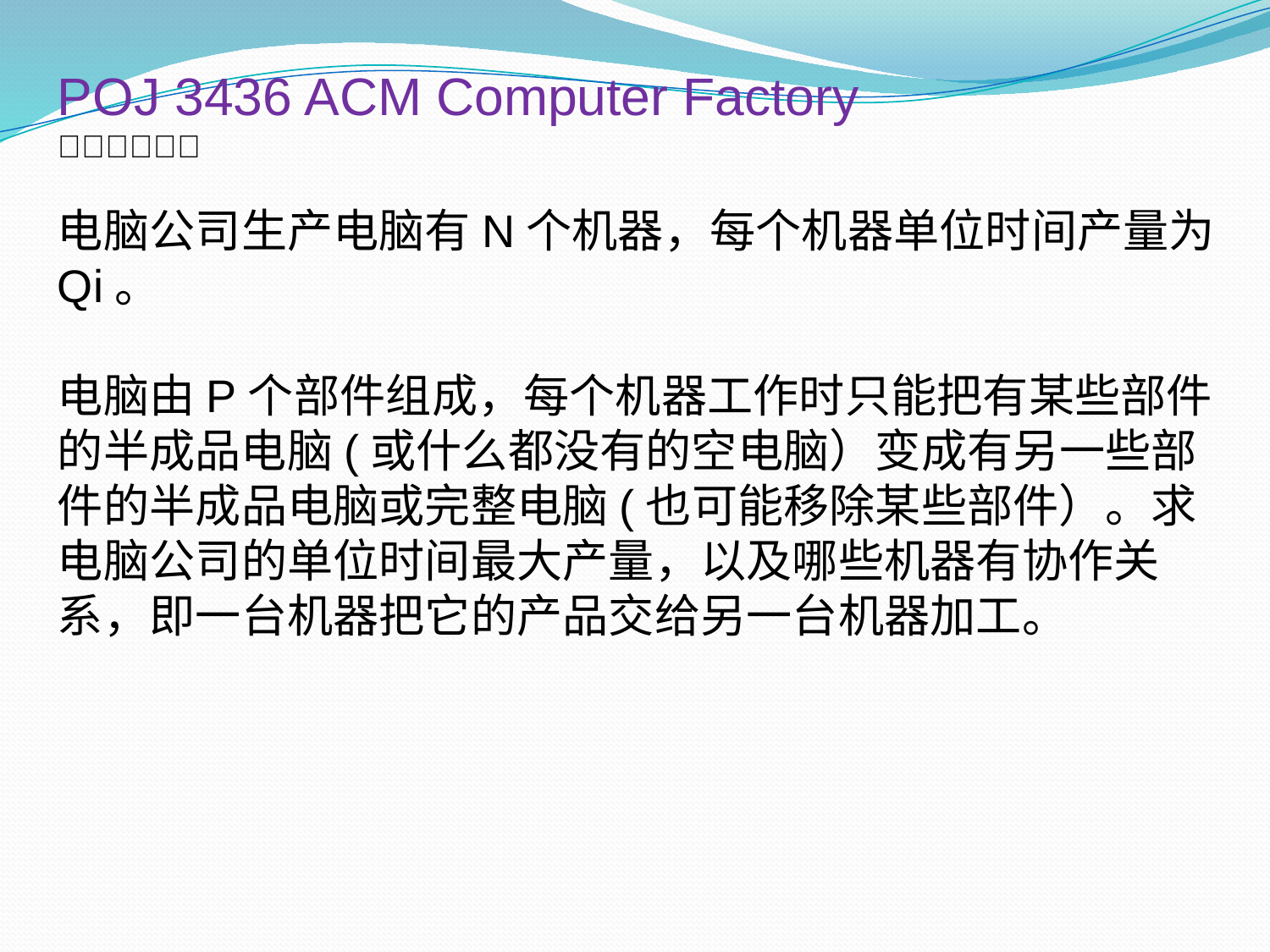

POJ 3436 ACM Computer Factory
􁥥􃏙􄠖􃻭􃻯􃻹

电脑公司生产电脑有N个机器，每个机器单位时间产量为Qi。

电脑由P个部件组成，每个机器工作时只能把有某些部件的半成品电脑(或什么都没有的空电脑）变成有另一些部件的半成品电脑或完整电脑(也可能移除某些部件）。求电脑公司的单位时间最大产量，以及哪些机器有协作关系，即一台机器把它的产品交给另一台机器加工。